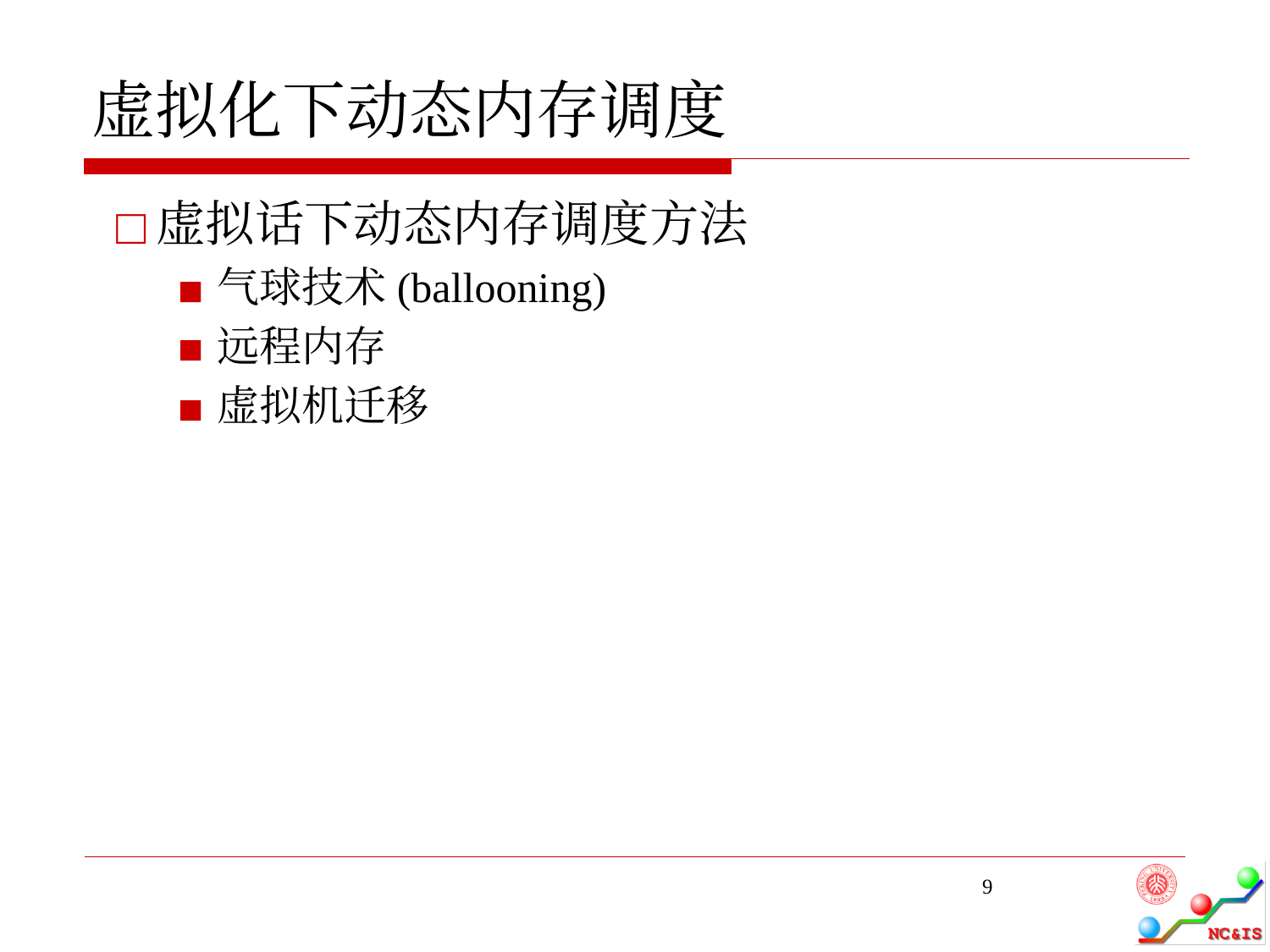

# 虚拟化下动态内存调度
虚拟话下动态内存调度方法
气球技术(ballooning)
远程内存
虚拟机迁移

9